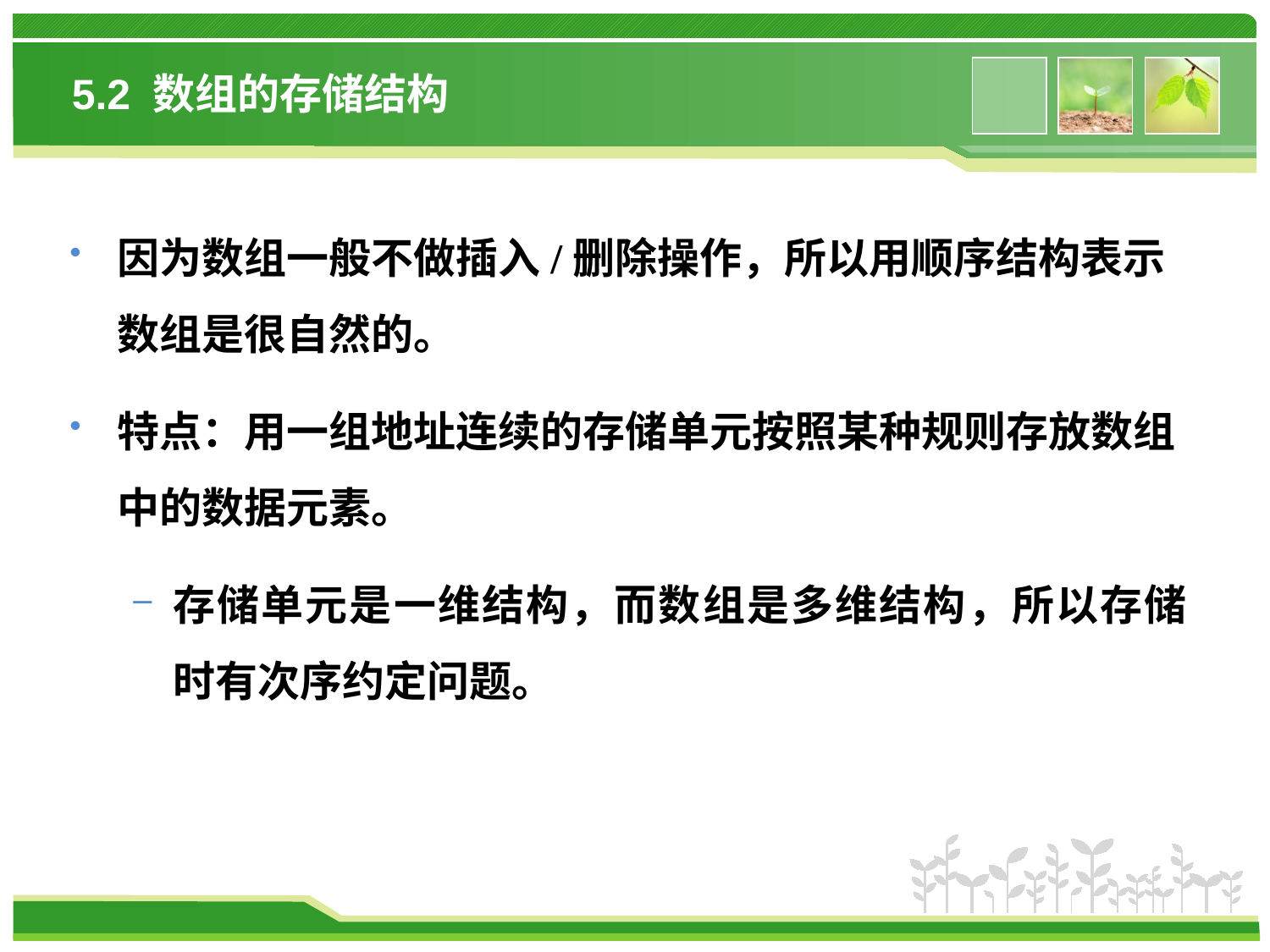

# 5.2 数组的存储结构
因为数组一般不做插入/删除操作，所以用顺序结构表示数组是很自然的。
特点：用一组地址连续的存储单元按照某种规则存放数组中的数据元素。
存储单元是一维结构，而数组是多维结构，所以存储时有次序约定问题。